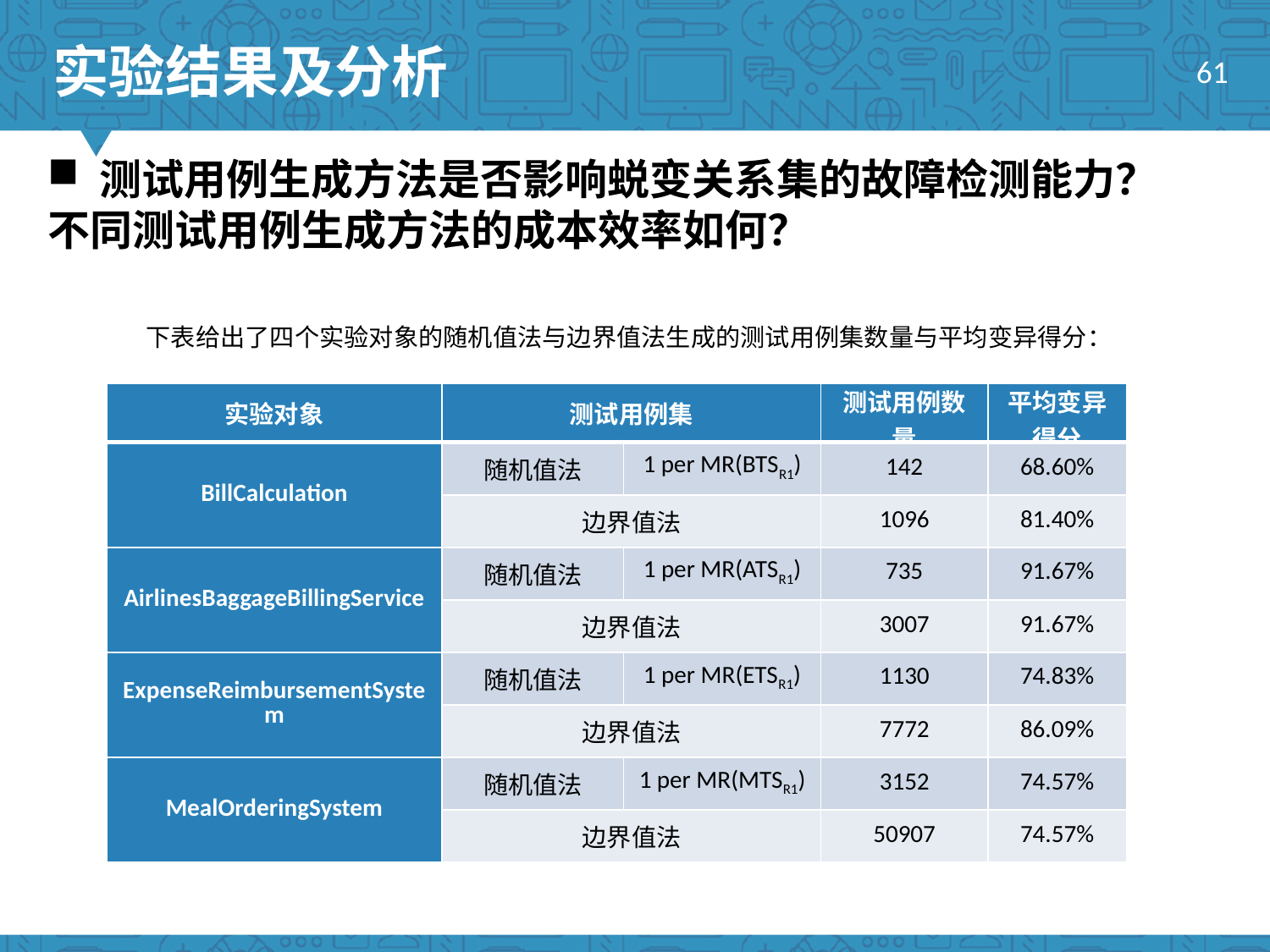

实验结果及分析
61
 测试用例生成方法是否影响蜕变关系集的故障检测能力？不同测试用例生成方法的成本效率如何？
        下表给出了四个实验对象的随机值法与边界值法生成的测试用例集数量与平均变异得分：
| 实验对象 | 测试用例集 |  | 测试用例数量 | 平均变异得分 |
| --- | --- | --- | --- | --- |
| BillCalculation | 随机值法 | 1 per MR(BTSR1) | 142 | 68.60% |
|  | 边界值法 |  | 1096 | 81.40% |
| AirlinesBaggageBillingService | 随机值法 | 1 per MR(ATSR1) | 735 | 91.67% |
|  | 边界值法 |  | 3007 | 91.67% |
| ExpenseReimbursementSystem | 随机值法 | 1 per MR(ETSR1) | 1130 | 74.83% |
|  | 边界值法 |  | 7772 | 86.09% |
| MealOrderingSystem | 随机值法 | 1 per MR(MTSR1) | 3152 | 74.57% |
|  | 边界值法 |  | 50907 | 74.57% |